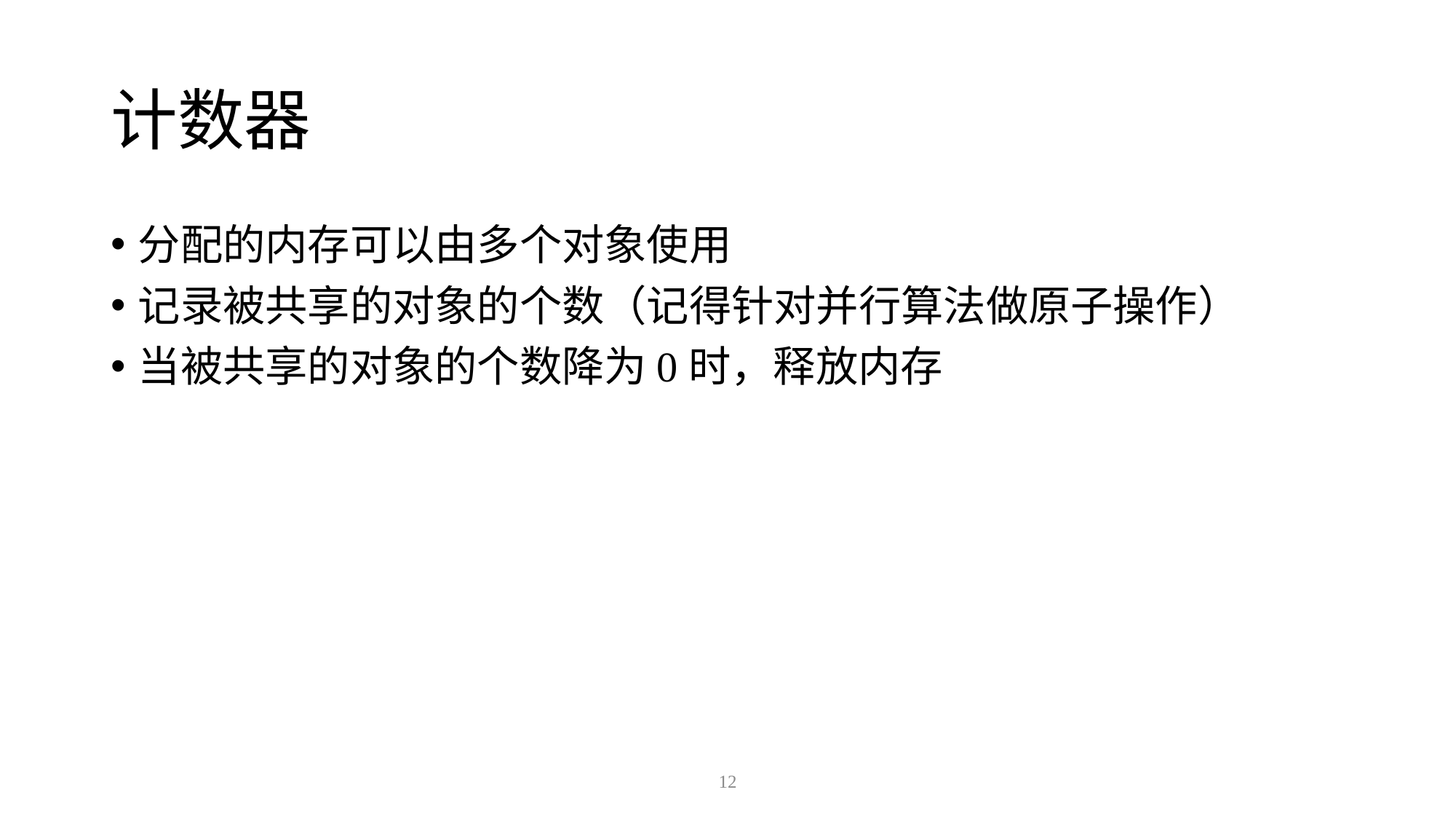

# 计数器
分配的内存可以由多个对象使用
记录被共享的对象的个数（记得针对并行算法做原子操作）
当被共享的对象的个数降为0时，释放内存

12